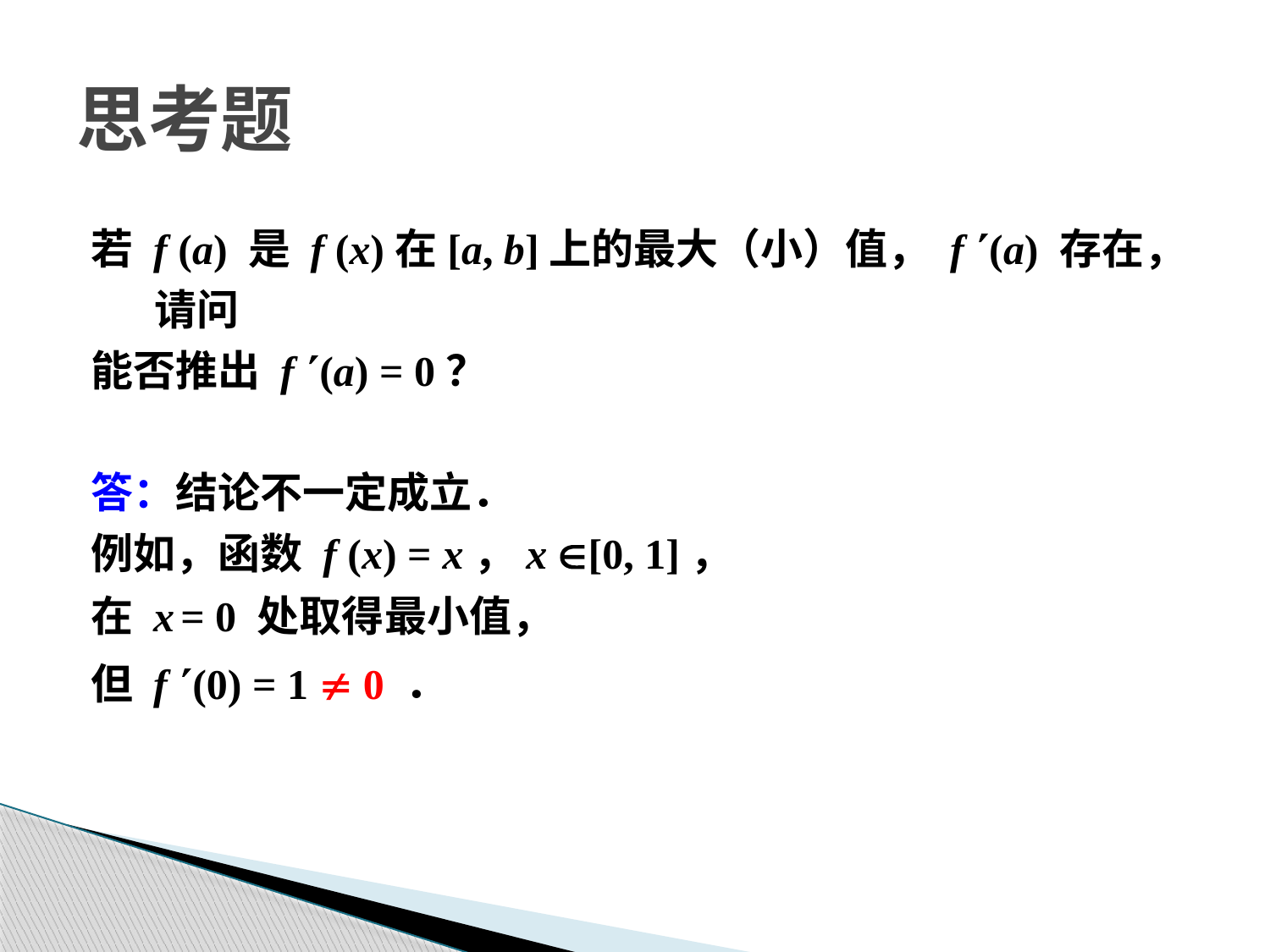

# 思考题
若 f (a) 是 f (x)在[a, b]上的最大（小）值， f ′(a) 存在，请问
能否推出 f ′(a) = 0？

答：结论不一定成立．
例如，函数 f (x) = x，x ∈[0, 1]，
在 x = 0 处取得最小值，
但 f ′(0) = 1 ≠ 0 ．